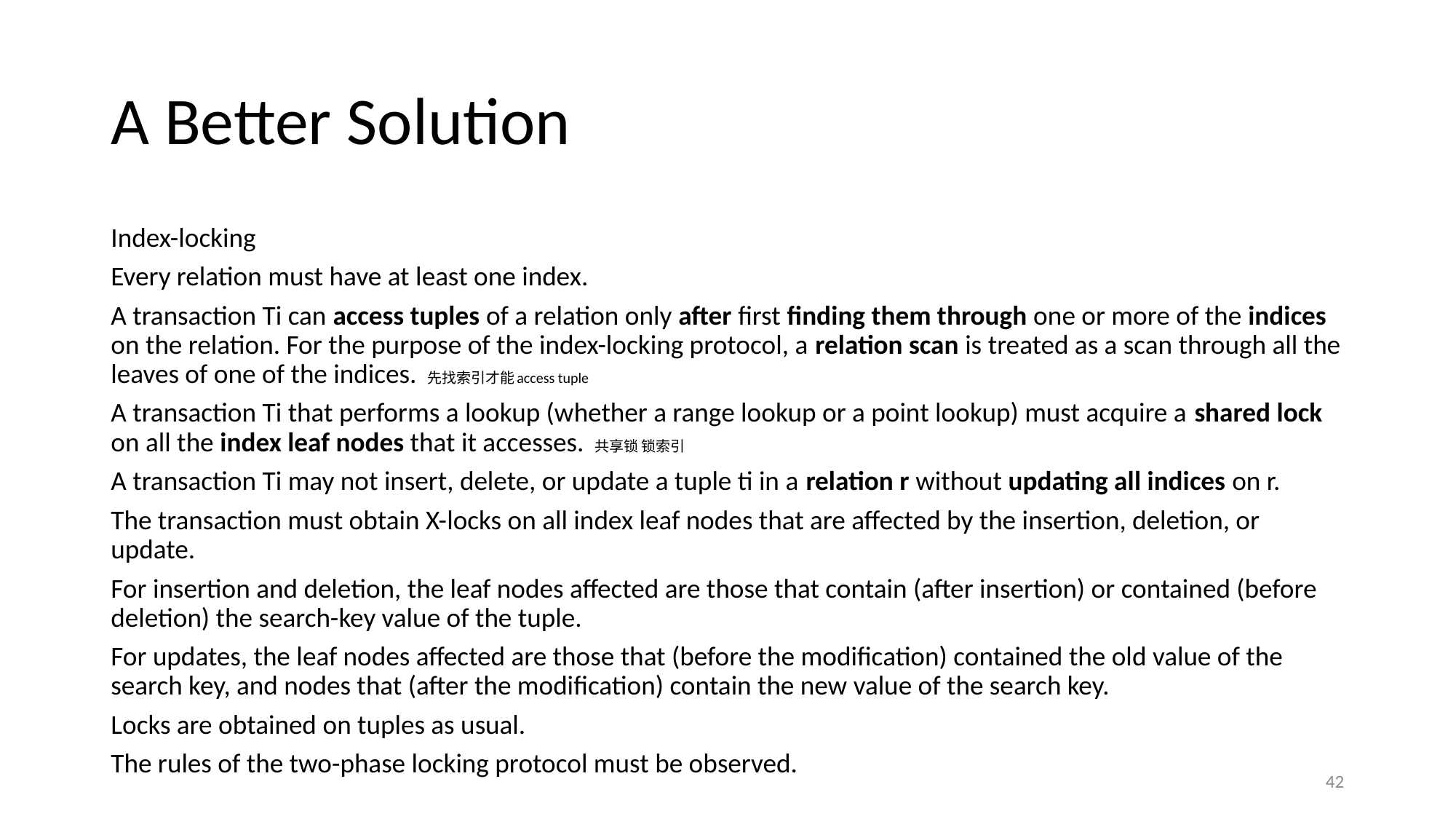

# A Better Solution
Index-locking
Every relation must have at least one index.
A transaction Ti can access tuples of a relation only after first finding them through one or more of the indices on the relation. For the purpose of the index-locking protocol, a relation scan is treated as a scan through all the leaves of one of the indices. 先找索引才能access tuple
A transaction Ti that performs a lookup (whether a range lookup or a point lookup) must acquire a shared lock on all the index leaf nodes that it accesses. 共享锁 锁索引
A transaction Ti may not insert, delete, or update a tuple ti in a relation r without updating all indices on r.
The transaction must obtain X-locks on all index leaf nodes that are affected by the insertion, deletion, or update.
For insertion and deletion, the leaf nodes affected are those that contain (after insertion) or contained (before deletion) the search-key value of the tuple.
For updates, the leaf nodes affected are those that (before the modification) contained the old value of the search key, and nodes that (after the modification) contain the new value of the search key.
Locks are obtained on tuples as usual.
The rules of the two-phase locking protocol must be observed.
42